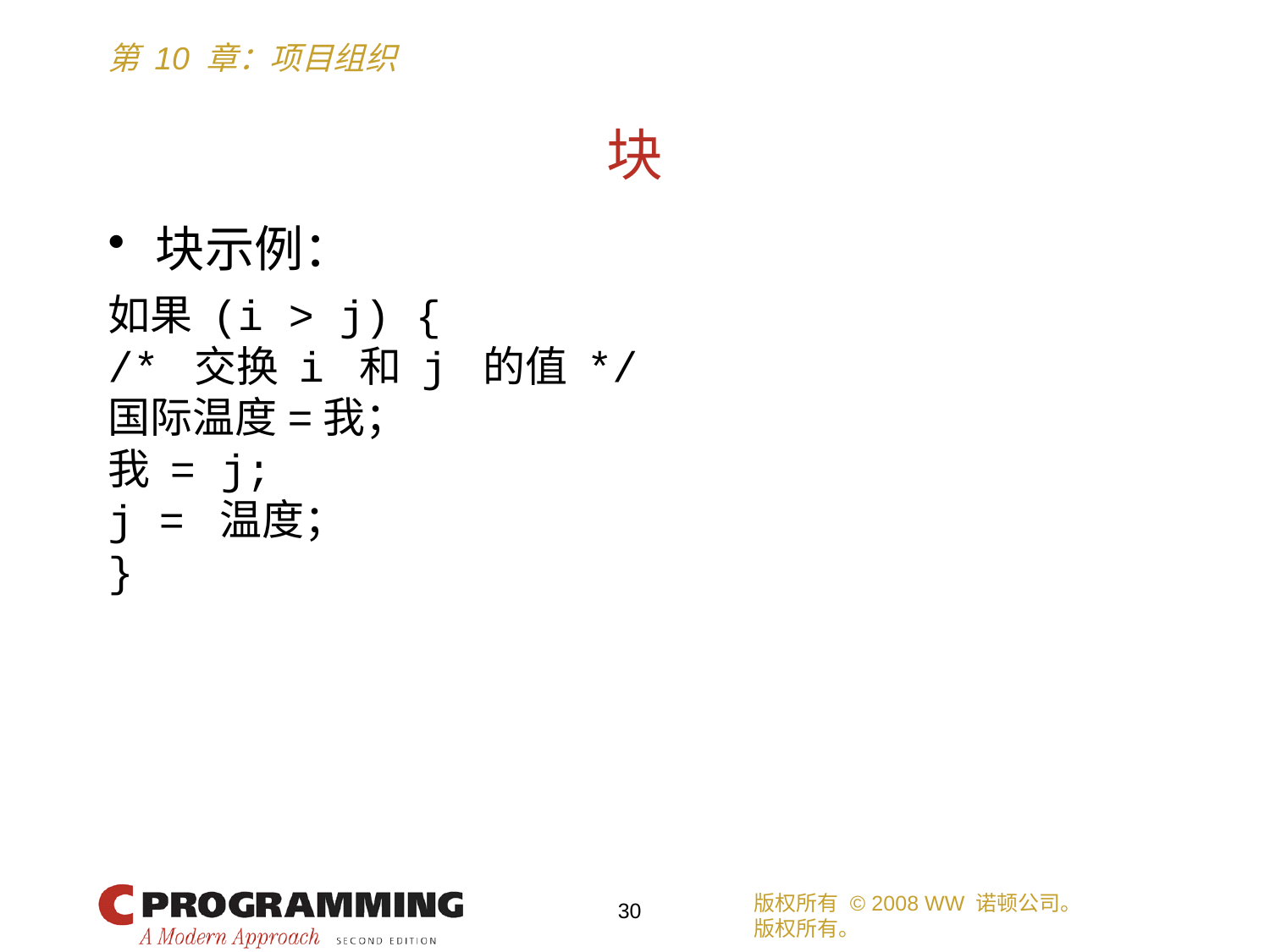

# 块
块示例：
如果 (i > j) {
/* 交换 i 和 j 的值 */
国际温度=我；
我 = j;
j = 温度；
}
版权所有 © 2008 WW 诺顿公司。
版权所有。
30